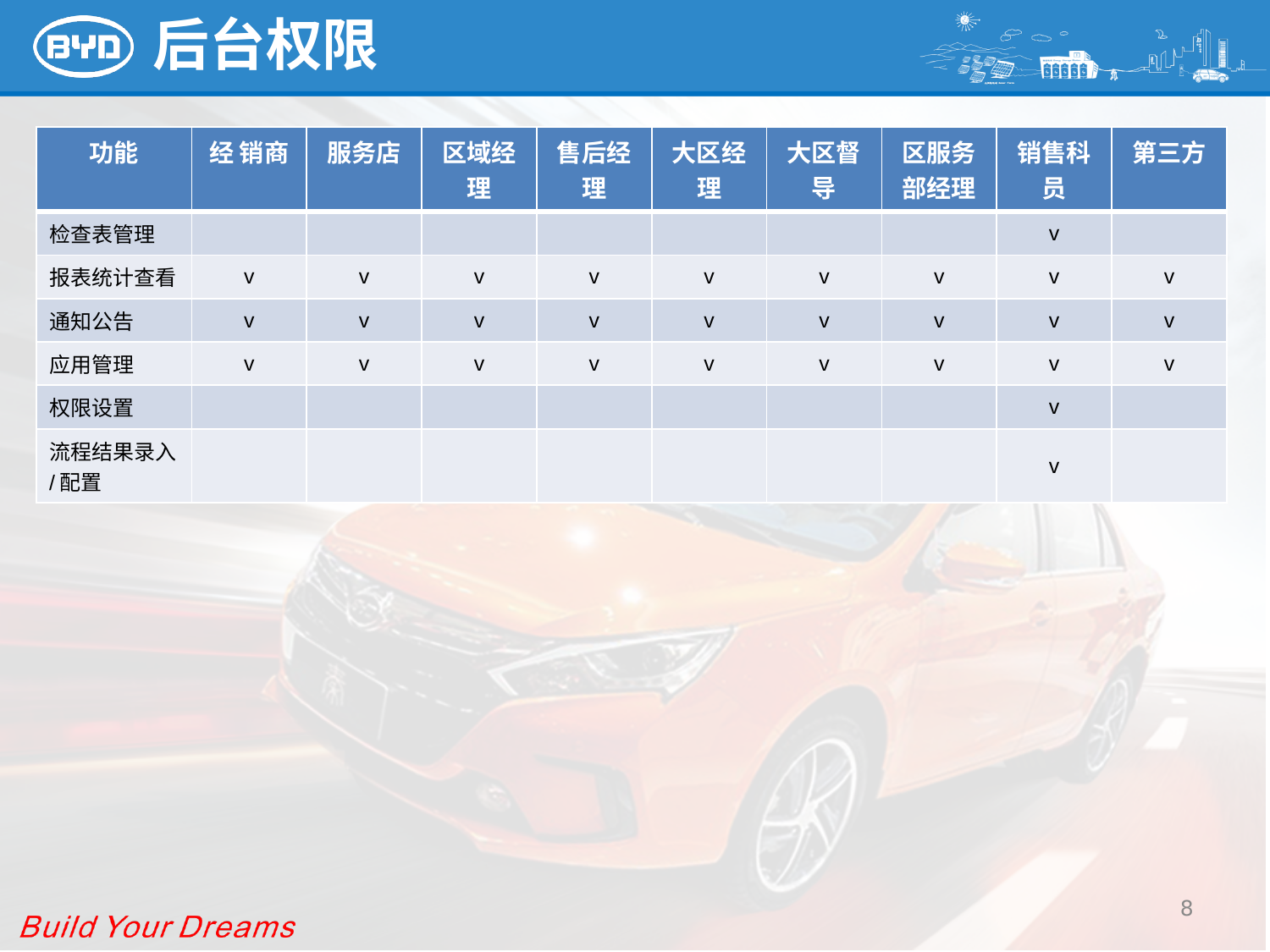

# 后台权限
| 功能 | 经 销商 | 服务店 | 区域经理 | 售后经理 | 大区经理 | 大区督导 | 区服务部经理 | 销售科员 | 第三方 |
| --- | --- | --- | --- | --- | --- | --- | --- | --- | --- |
| 检查表管理 |  |  |  |  |  |  |  | v |  |
| 报表统计查看 | v | v | v | v | v | v | v | v | v |
| 通知公告 | v | v | v | v | v | v | v | v | v |
| 应用管理 | v | v | v | v | v | v | v | v | v |
| 权限设置 |  |  |  |  |  |  |  | v |  |
| 流程结果录入/配置 |  |  |  |  |  |  |  | v |  |
8